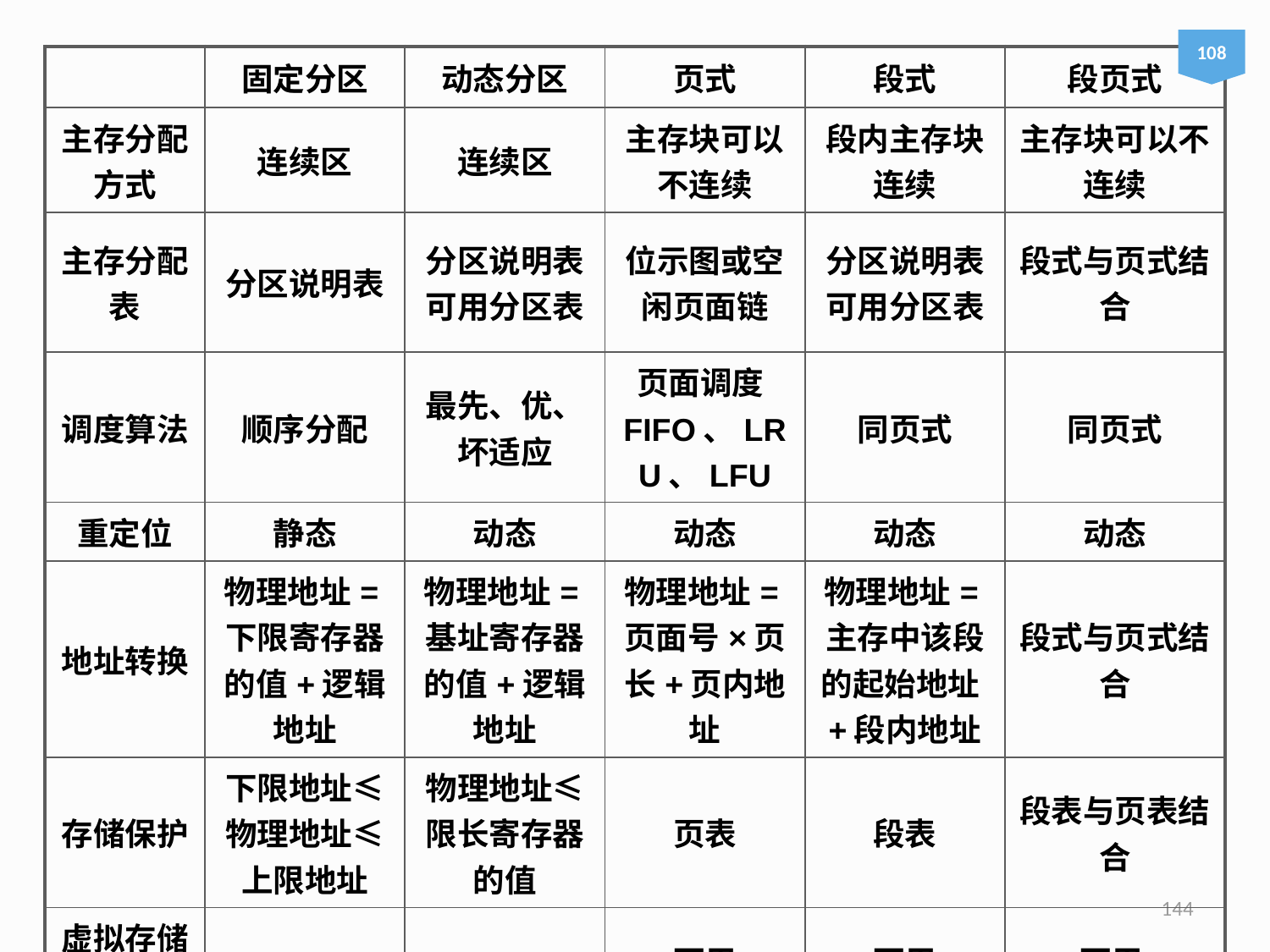

108
|  | 固定分区 | 动态分区 | 页式 | 段式 | 段页式 |
| --- | --- | --- | --- | --- | --- |
| 主存分配方式 | 连续区 | 连续区 | 主存块可以不连续 | 段内主存块连续 | 主存块可以不连续 |
| 主存分配表 | 分区说明表 | 分区说明表可用分区表 | 位示图或空闲页面链 | 分区说明表可用分区表 | 段式与页式结合 |
| 调度算法 | 顺序分配 | 最先、优、坏适应 | 页面调度FIFO、LRU、LFU | 同页式 | 同页式 |
| 重定位 | 静态 | 动态 | 动态 | 动态 | 动态 |
| 地址转换 | 物理地址=下限寄存器的值+逻辑地址 | 物理地址=基址寄存器的值+逻辑地址 | 物理地址=页面号×页长+页内地址 | 物理地址=主存中该段的起始地址+段内地址 | 段式与页式结合 |
| 存储保护 | 下限地址≤ 物理地址≤上限地址 | 物理地址≤限长寄存器的值 | 页表 | 段表 | 段表与页表结合 |
| 虚拟存储器 |  |  | 可用 | 可用 | 可用 |

144